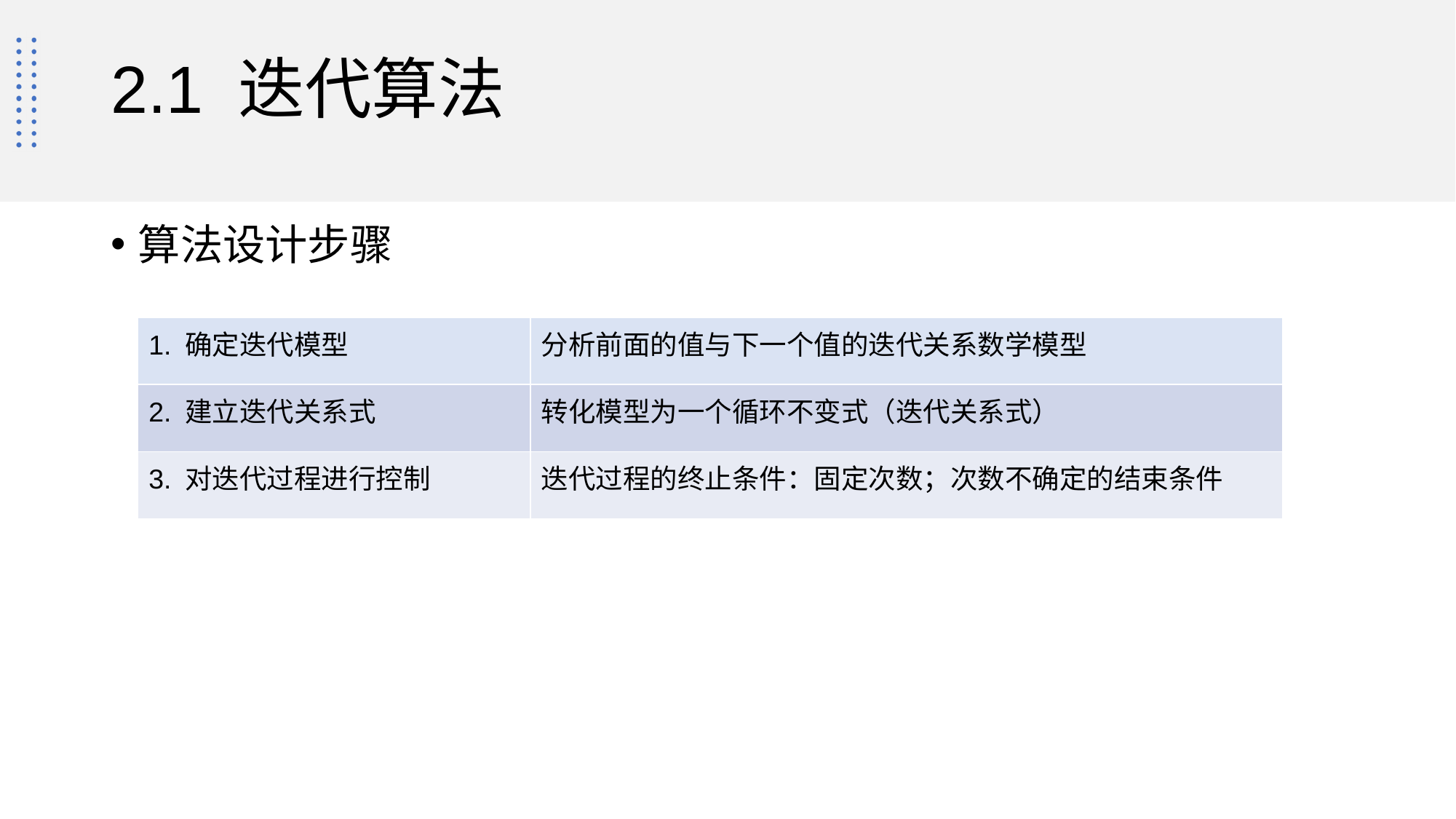

# 2.1 迭代算法
算法设计步骤
| 1. 确定迭代模型 | 分析前面的值与下一个值的迭代关系数学模型 |
| --- | --- |
| 2. 建立迭代关系式 | 转化模型为一个循环不变式（迭代关系式） |
| 3. 对迭代过程进行控制 | 迭代过程的终止条件：固定次数；次数不确定的结束条件 |